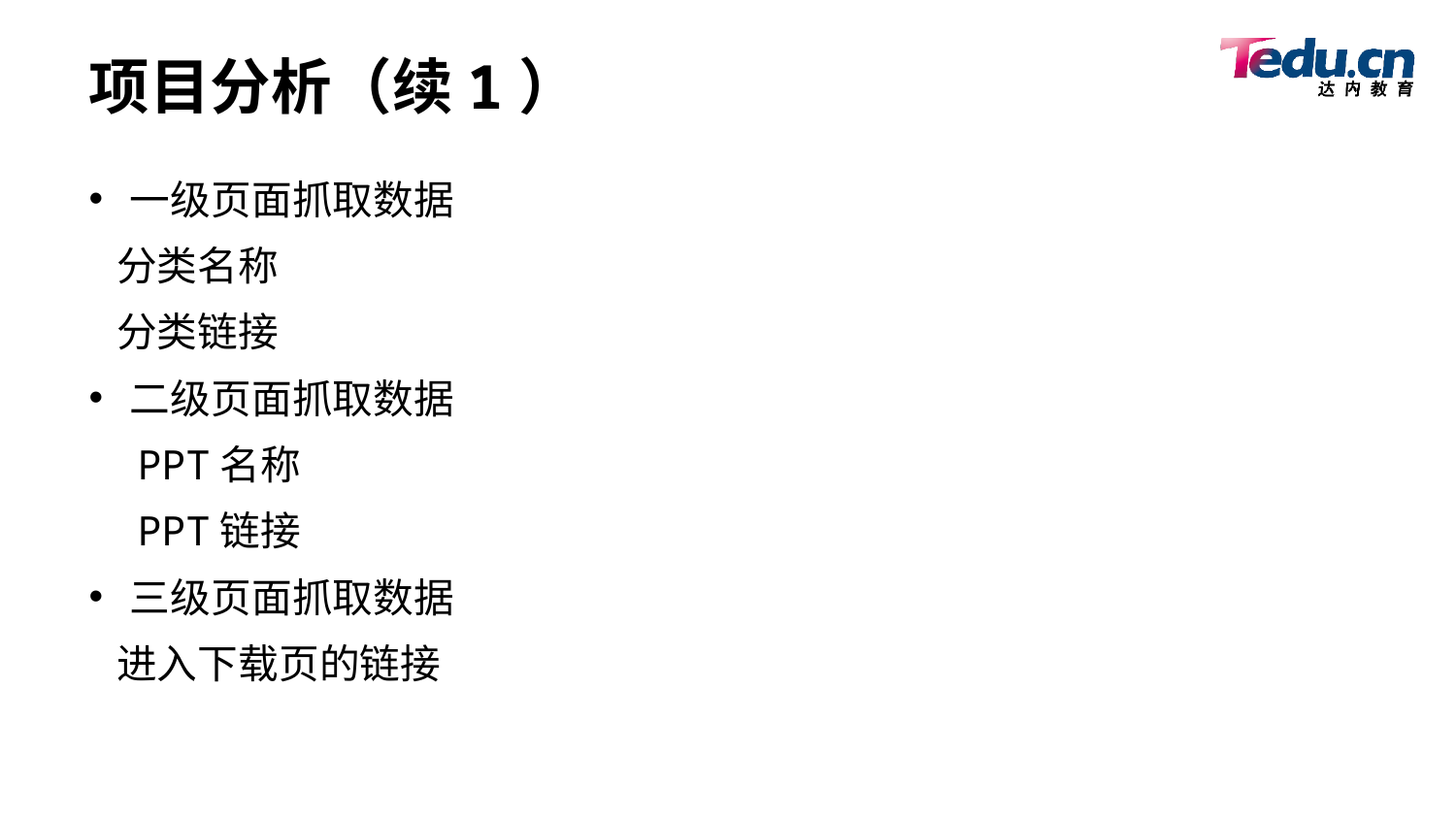

# 项目分析（续1）
一级页面抓取数据
  分类名称
  分类链接
二级页面抓取数据
  PPT名称
  PPT链接
三级页面抓取数据
  进入下载页的链接